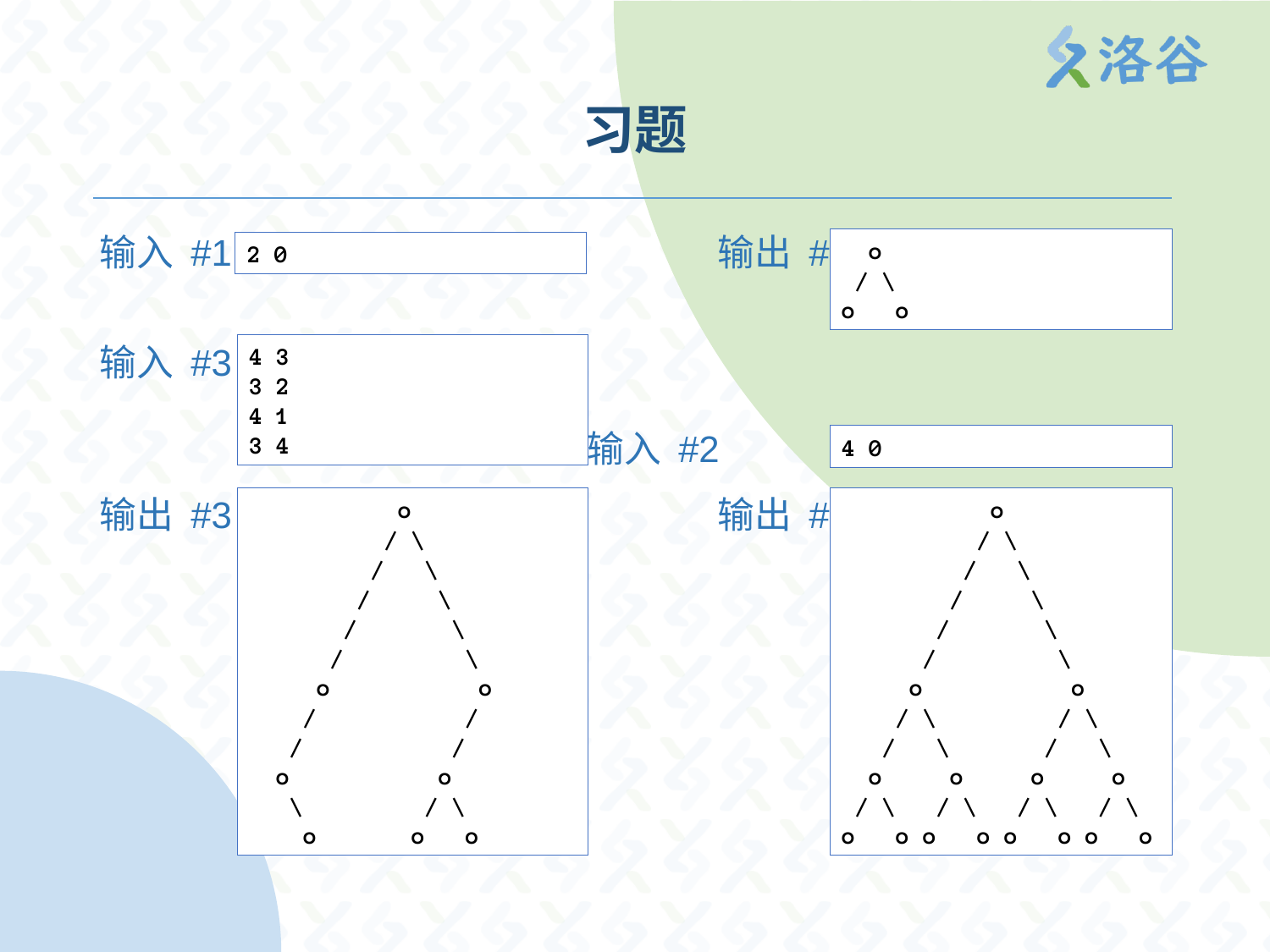

# 习题
输入 #1                                              输出 #1

输入 #3
                                                          输入 #2
输出 #3                                              输出 #2
  o
 / \
o   o
2 0
4 3
3 2
4 1
3 4
4 0
           o
          / \
         /   \
        /     \
       /       \
      /         \
     o           o
    /           /
   /           /
  o           o
   \         / \
    o       o   o
           o
          / \
         /   \
        /     \
       /       \
      /         \
     o           o
    / \         / \
   /   \       /   \
  o     o     o     o
 / \   / \   / \   / \
o   o o   o o   o o   o